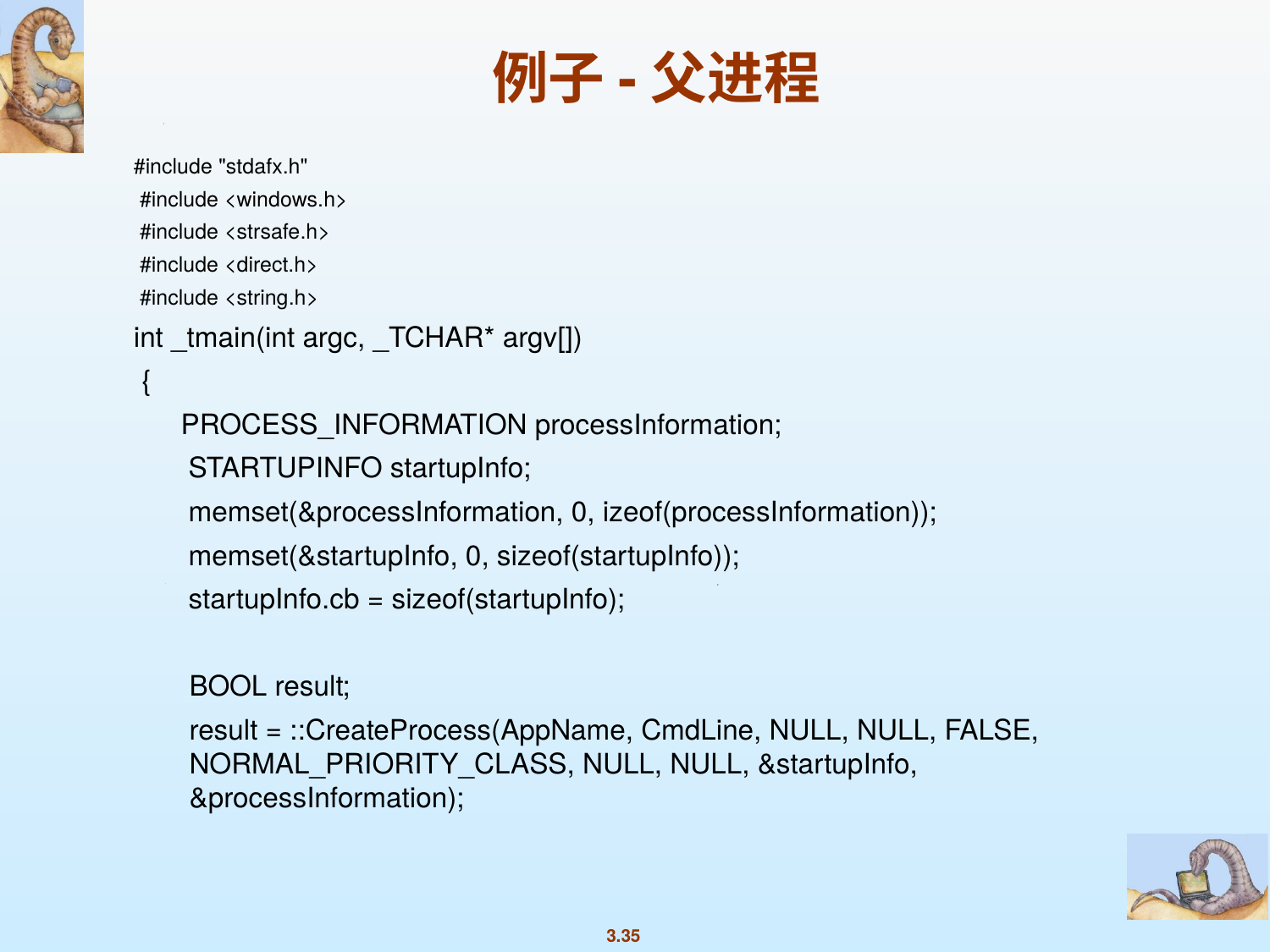

例子-父进程
#include "stdafx.h"
 #include <windows.h>
 #include <strsafe.h>
 #include <direct.h>
 #include <string.h>
int _tmain(int argc, _TCHAR* argv[])
 {
      PROCESS_INFORMATION processInformation;
       STARTUPINFO startupInfo;
       memset(&processInformation, 0, izeof(processInformation));
       memset(&startupInfo, 0, sizeof(startupInfo));
       startupInfo.cb = sizeof(startupInfo);

BOOL result;
result = ::CreateProcess(AppName, CmdLine, NULL, NULL, FALSE, NORMAL_PRIORITY_CLASS, NULL, NULL, &startupInfo, &processInformation);